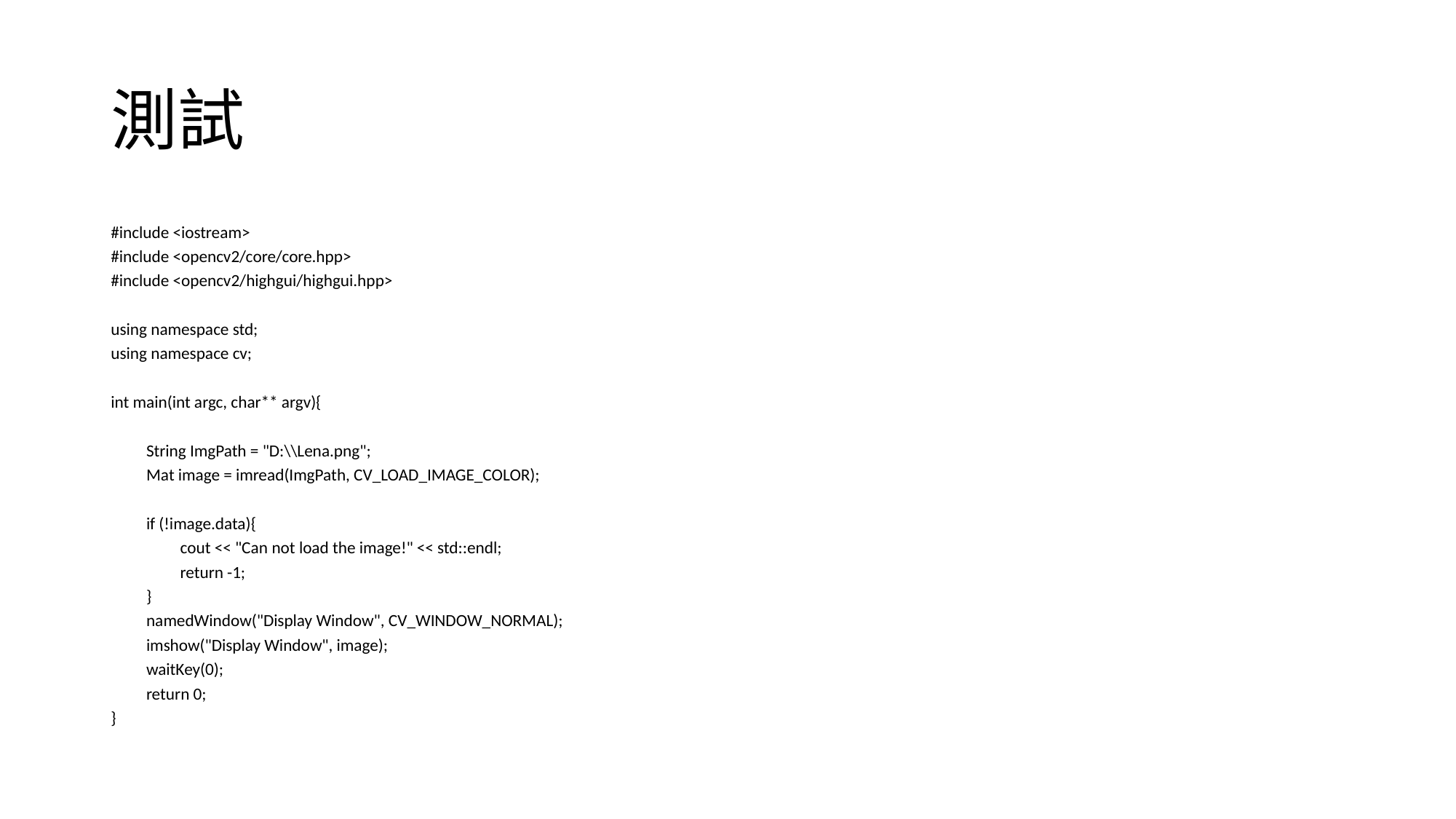

# 測試
#include <iostream>
#include <opencv2/core/core.hpp>
#include <opencv2/highgui/highgui.hpp>

using namespace std;
using namespace cv;

int main(int argc, char** argv){

　　String ImgPath = "D:\\Lena.png";
　　Mat image = imread(ImgPath, CV_LOAD_IMAGE_COLOR);

　　if (!image.data){
　　　　cout << "Can not load the image!" << std::endl;
　　　　return -1;
　　}
　　namedWindow("Display Window", CV_WINDOW_NORMAL);
　　imshow("Display Window", image);
　　waitKey(0);
　　return 0;
}